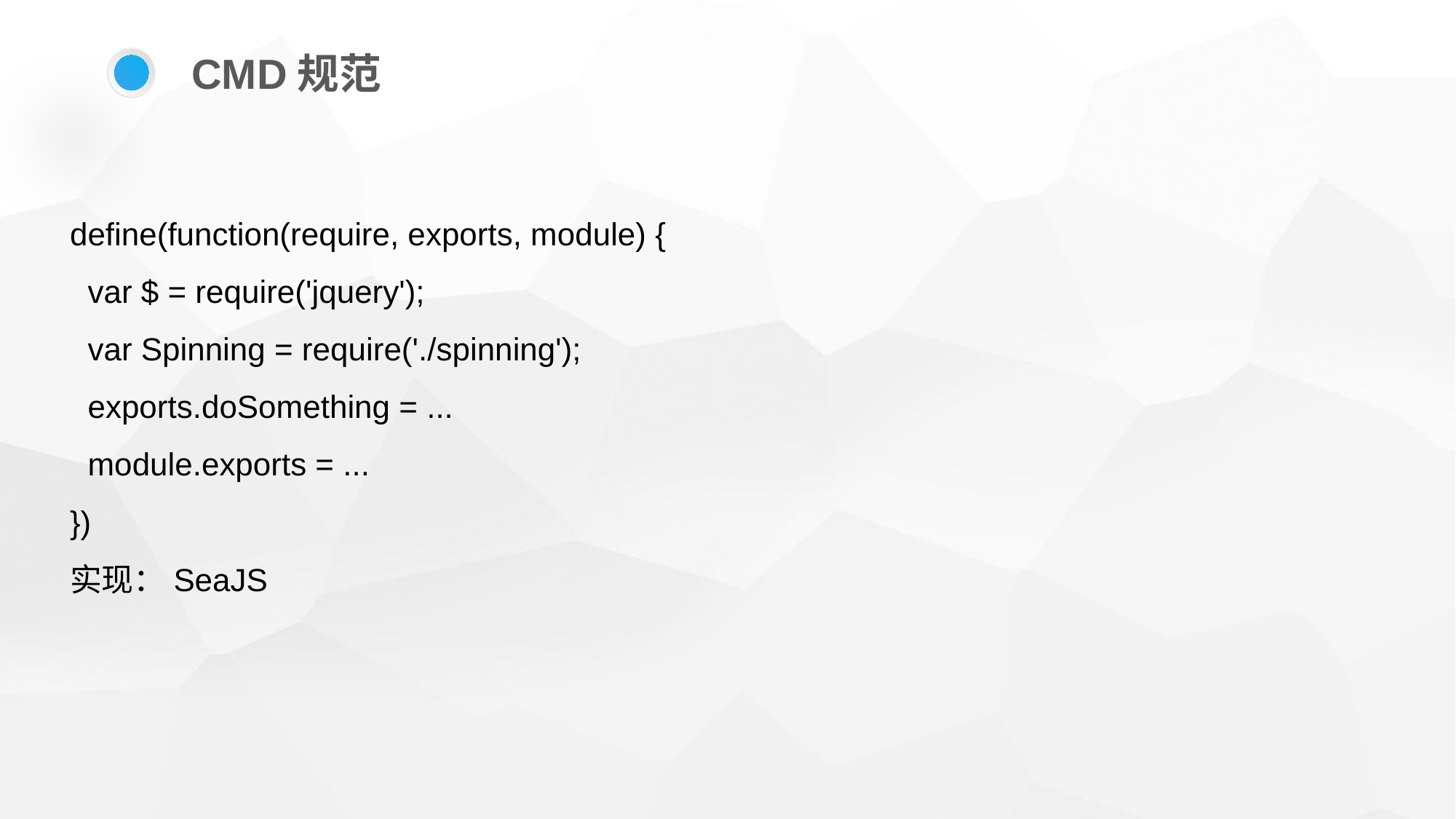

CMD规范

define(function(require, exports, module) {
  var $ = require('jquery');
  var Spinning = require('./spinning');
  exports.doSomething = ...
  module.exports = ...
})
实现：SeaJS